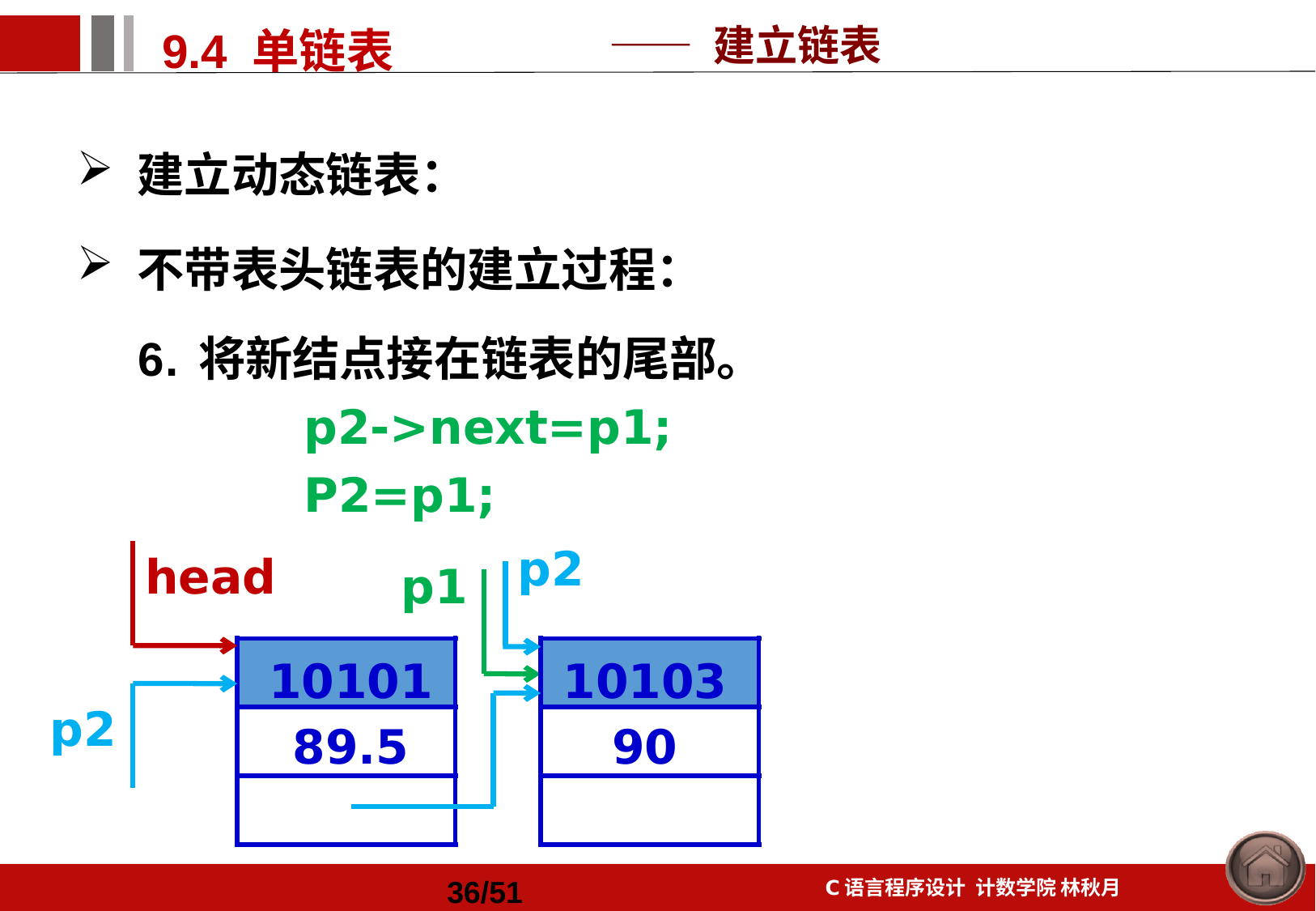

—— 建立链表
建立动态链表：
不带表头链表的建立过程：
将新结点接在链表的尾部。
p2->next=p1;
P2=p1;
p2
head
p1
10103
90
10101
89.5
|  |
| --- |
|  |
|  |
|  |
| --- |
|  |
|  |
p2